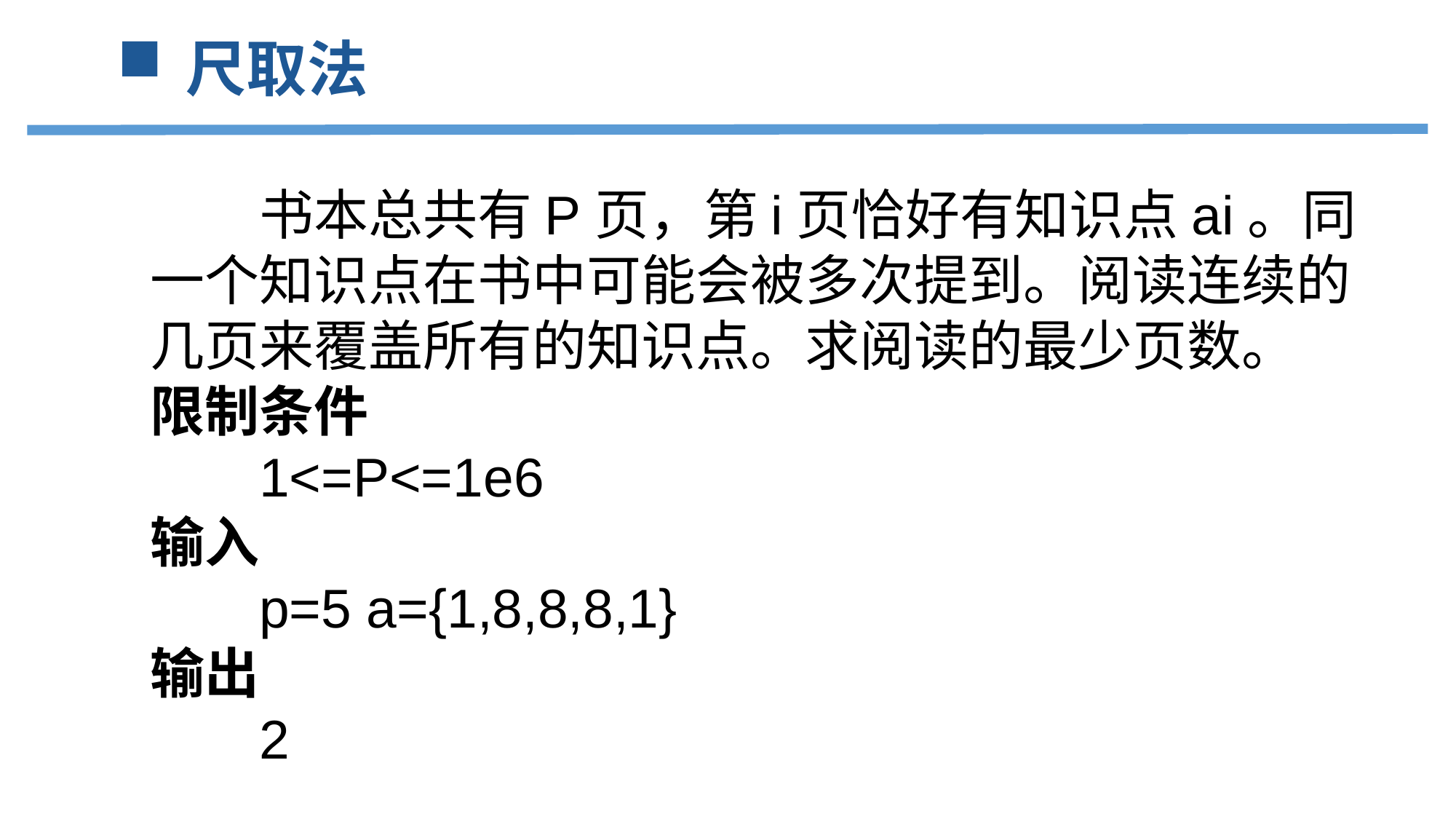

尺取法
	书本总共有P页，第i页恰好有知识点ai。同一个知识点在书中可能会被多次提到。阅读连续的几页来覆盖所有的知识点。求阅读的最少页数。
限制条件
	1<=P<=1e6
输入
	p=5 a={1,8,8,8,1}
输出
	2